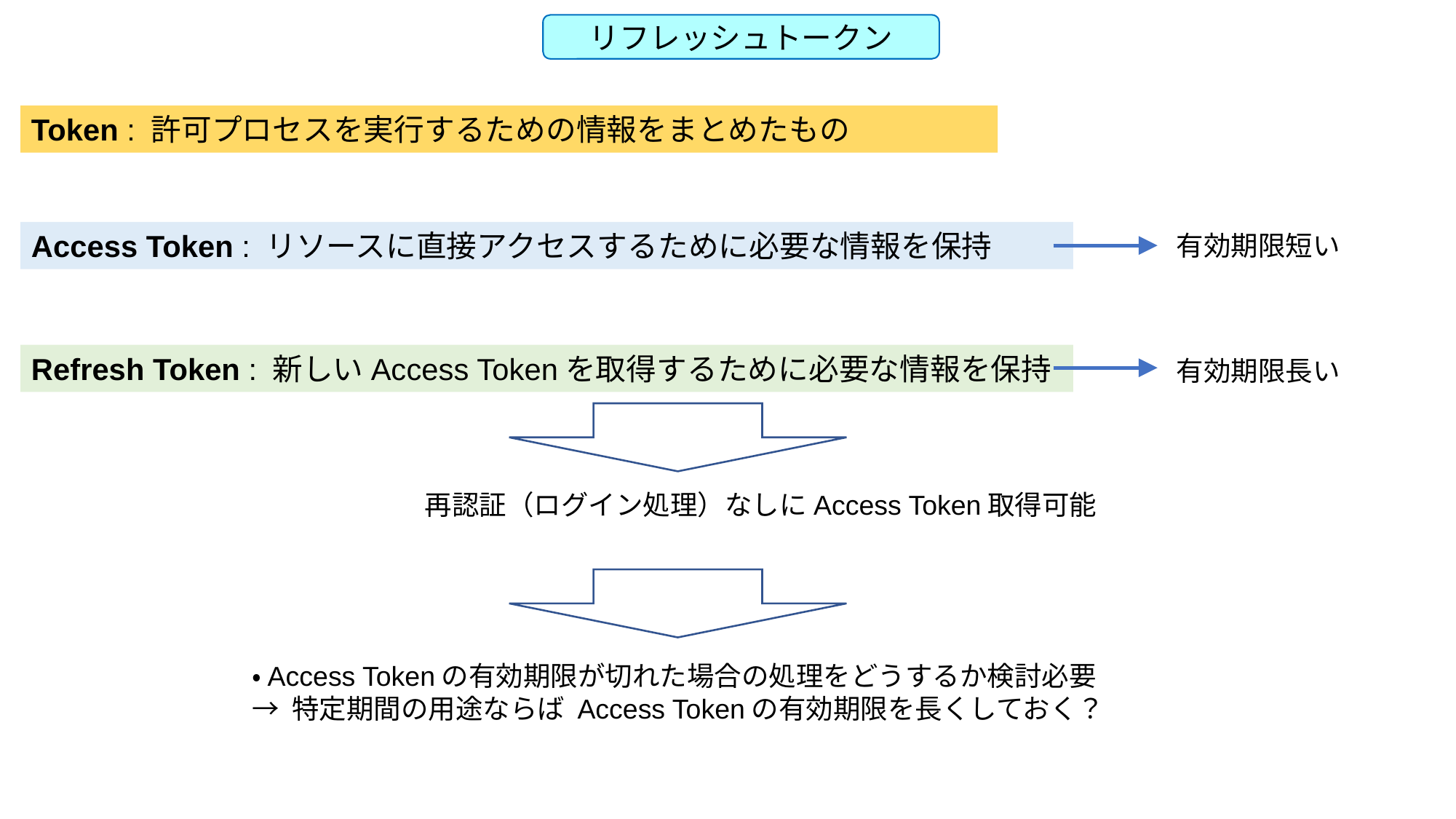

リフレッシュトークン
Token : 許可プロセスを実行するための情報をまとめたもの
Access Token : リソースに直接アクセスするために必要な情報を保持
有効期限短い
Refresh Token : 新しいAccess Tokenを取得するために必要な情報を保持
有効期限長い

再認証（ログイン処理）なしにAccess Token取得可能

・Access Tokenの有効期限が切れた場合の処理をどうするか検討必要
→ 特定期間の用途ならば Access Tokenの有効期限を長くしておく？